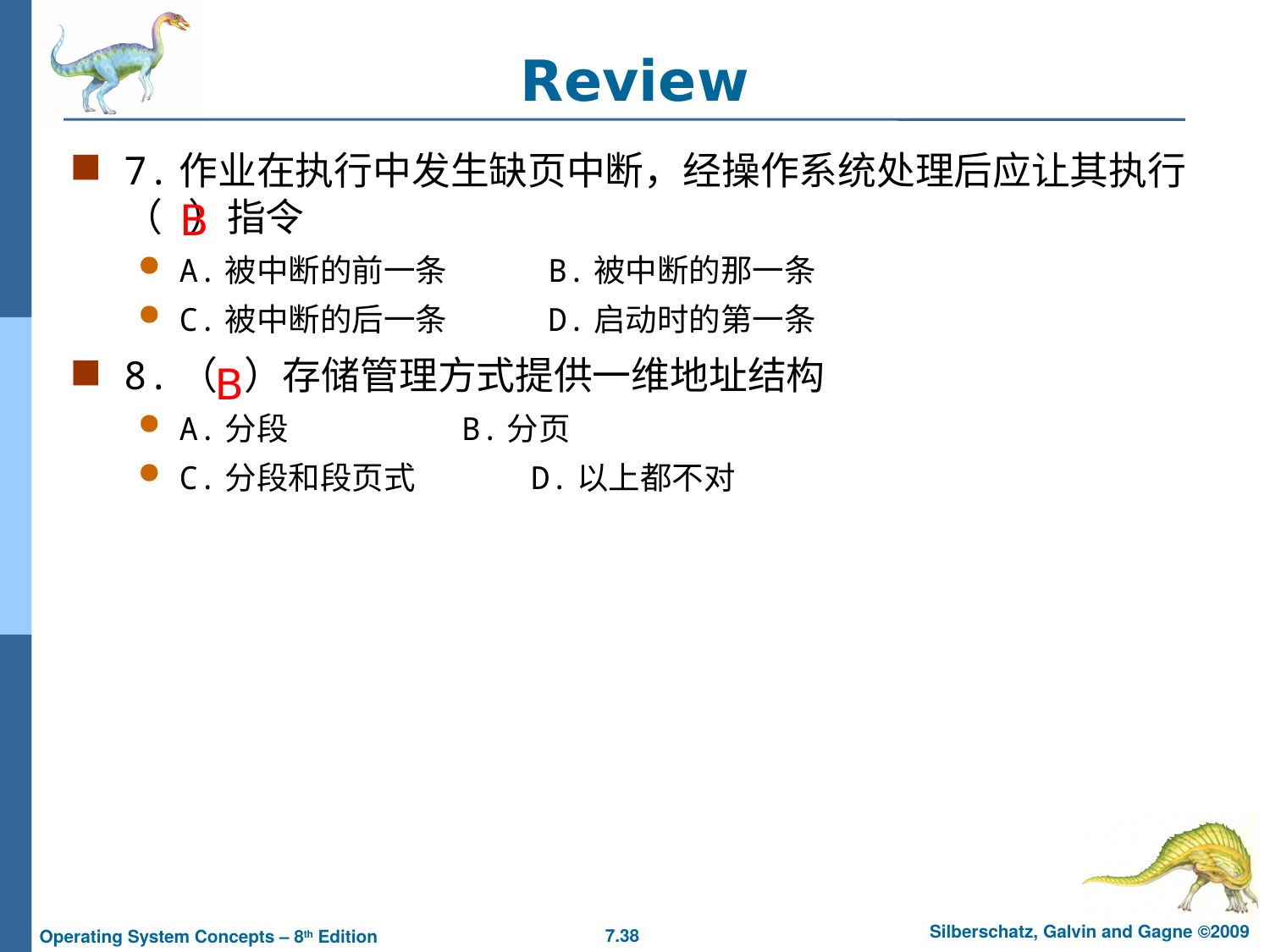

# Review
7.作业在执行中发生缺页中断，经操作系统处理后应让其执行（   ）指令
A.被中断的前一条             B.被中断的那一条
C.被中断的后一条             D.启动时的第一条
8.（   ）存储管理方式提供一维地址结构
A.分段                       B.分页
C.分段和段页式               D.以上都不对

B
B